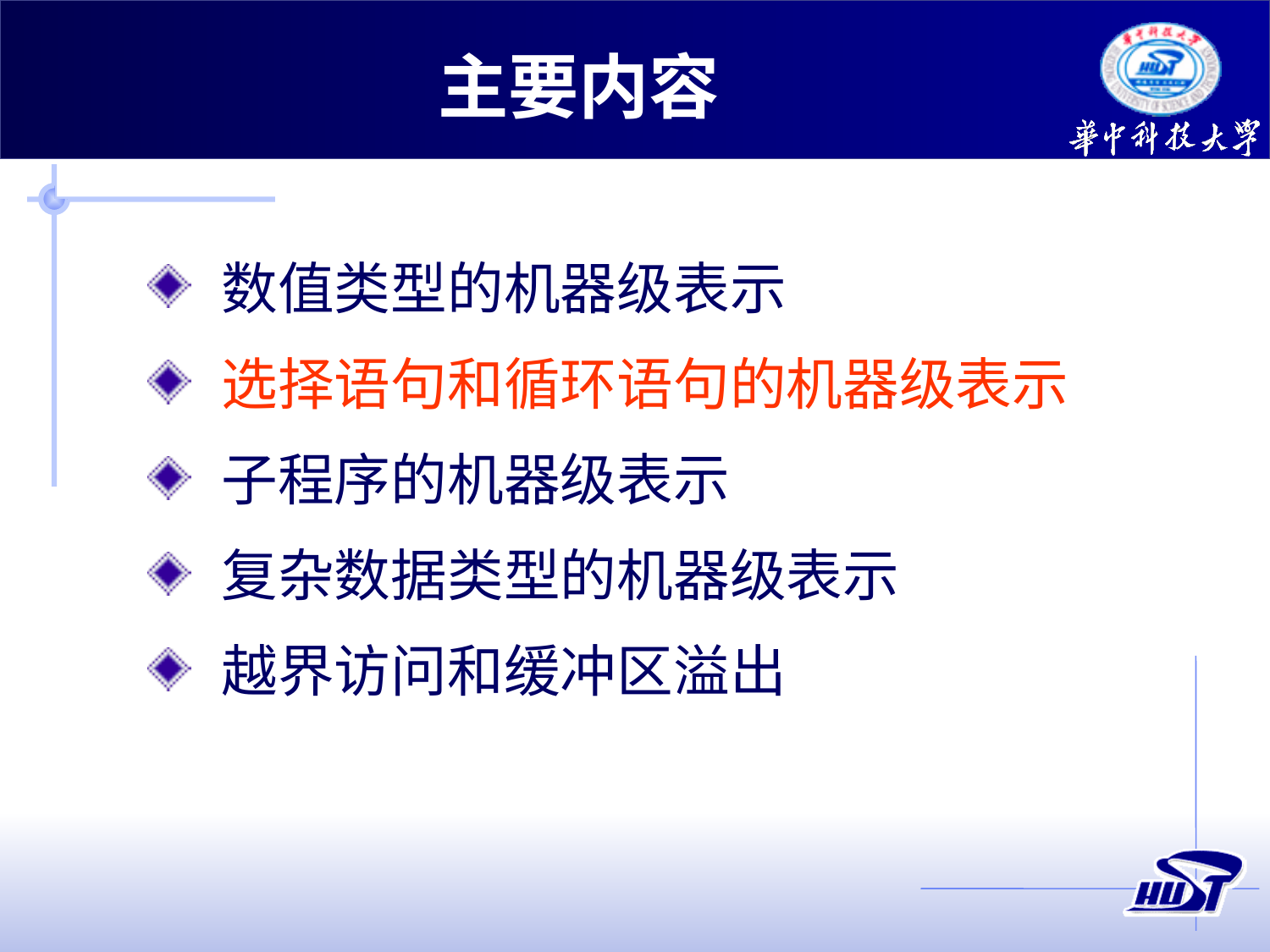

主要内容
 数值类型的机器级表示
 选择语句和循环语句的机器级表示
 子程序的机器级表示
 复杂数据类型的机器级表示
 越界访问和缓冲区溢出